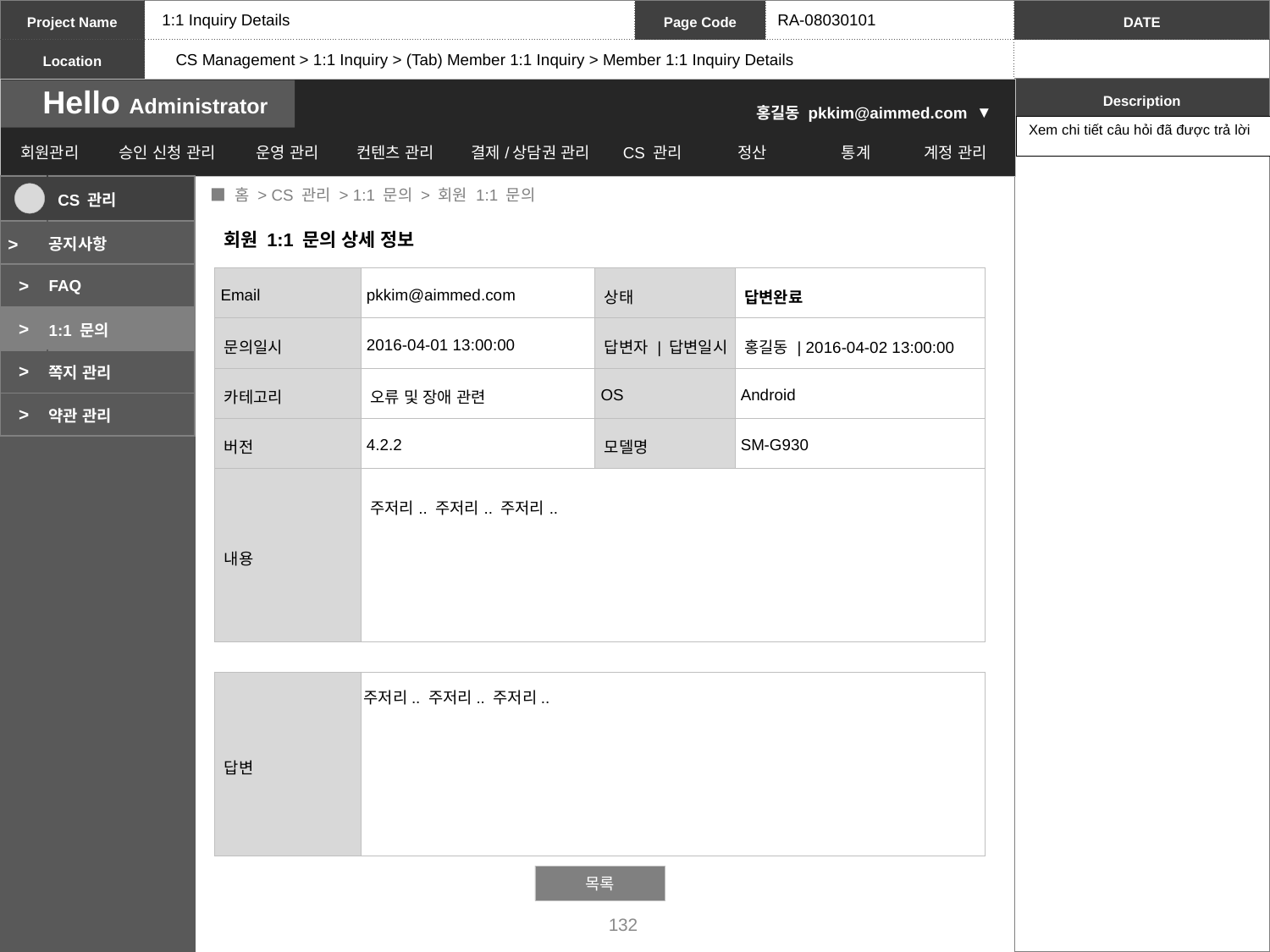

1:1 Inquiry Details
RA-08030101
CS Management > 1:1 Inquiry > (Tab) Member 1:1 Inquiry > Member 1:1 Inquiry Details
| Xem chi tiết câu hỏi đã được trả lời |
| --- |
   ■ 홈 > CS 관리 > 1:1 문의 > 회원 1:1 문의

|  | CS 관리 |
| --- | --- |
| > | 공지사항 |
| > | FAQ |
| > | 1:1 문의 |
| > | 쪽지 관리 |
| > | 약관 관리 |

회원 1:1 문의 상세 정보
| Email | pkkim@aimmed.com | 상태 | 답변완료 |
| --- | --- | --- | --- |
| 문의일시 | 2016-04-01 13:00:00 | 답변자 | 답변일시 | 홍길동 | 2016-04-02 13:00:00 |
| 카테고리 | 오류 및 장애 관련 | OS | Android |
| 버전 | 4.2.2 | 모델명 | SM-G930 |
| 내용 | 주저리.. 주저리.. 주저리.. |  |  |
| 답변 |  |
| --- | --- |
주저리.. 주저리.. 주저리..
목록
132